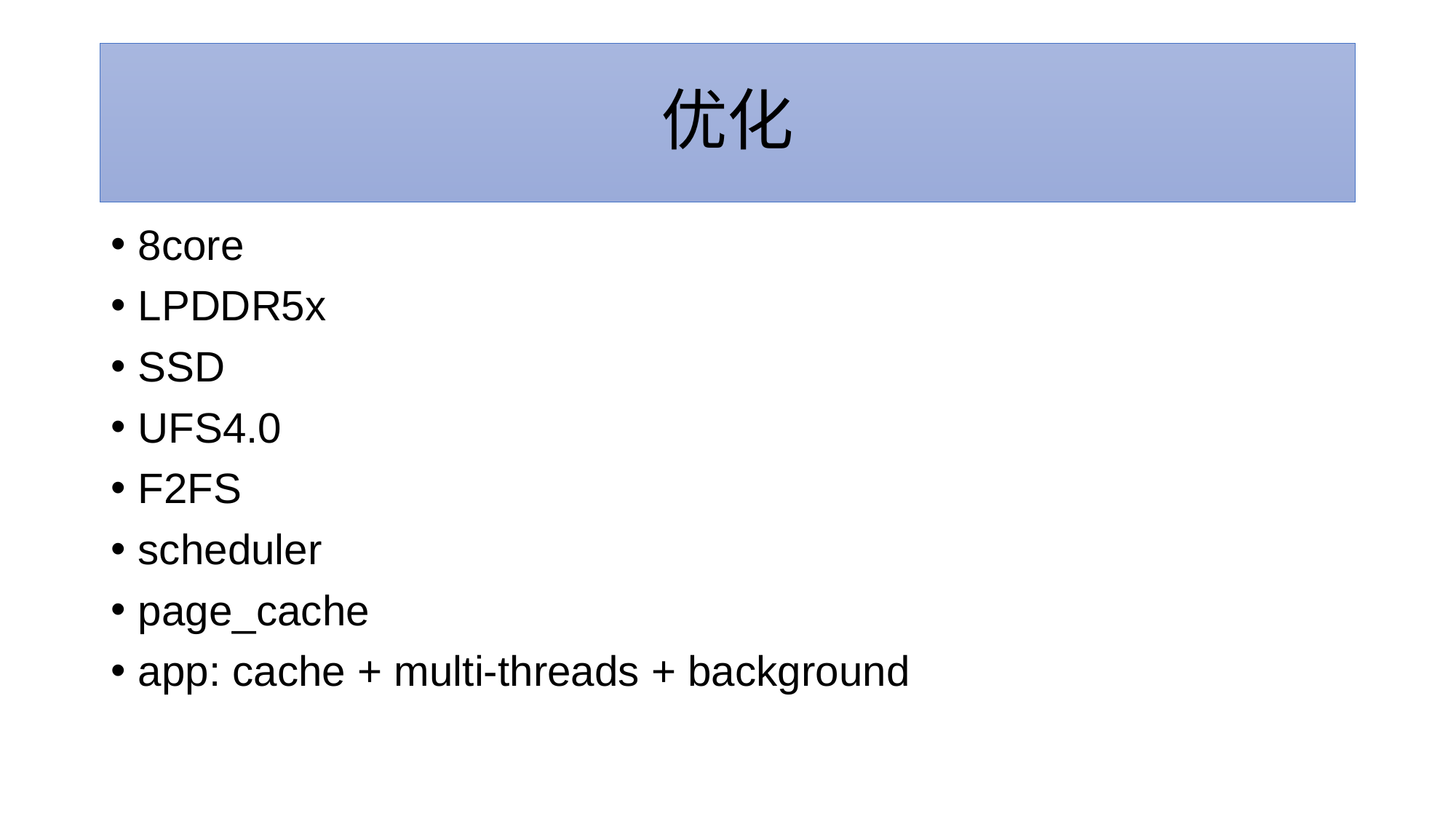

优化
8core
LPDDR5x
SSD
UFS4.0
F2FS
scheduler
page_cache
app: cache + multi-threads + background